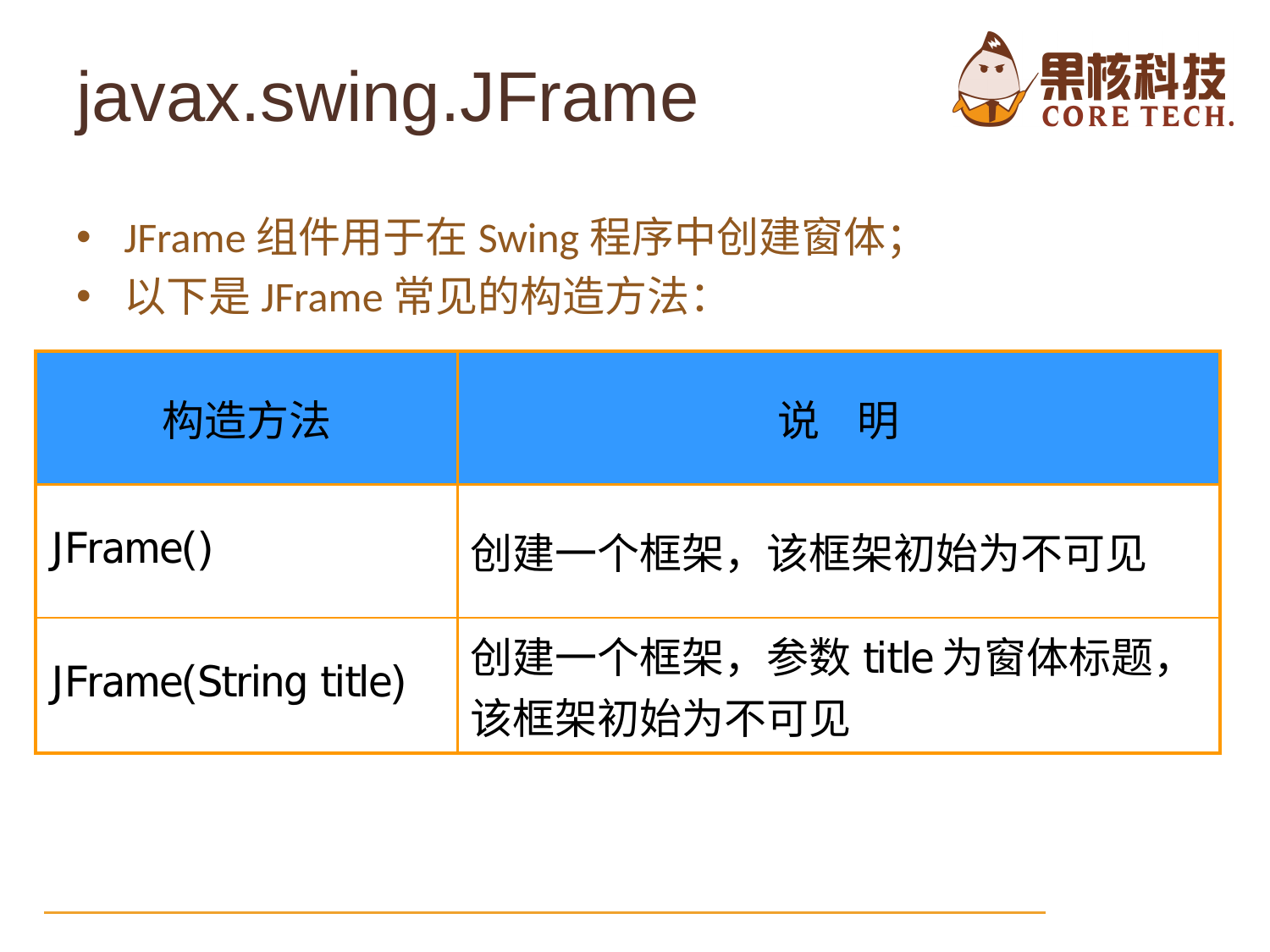

# javax.swing.JFrame
JFrame组件用于在Swing程序中创建窗体；
以下是JFrame常见的构造方法：

| 构造方法 | 说 明 |
| --- | --- |
| JFrame() | 创建一个框架，该框架初始为不可见 |
| JFrame(String title) | 创建一个框架，参数title为窗体标题，该框架初始为不可见 |